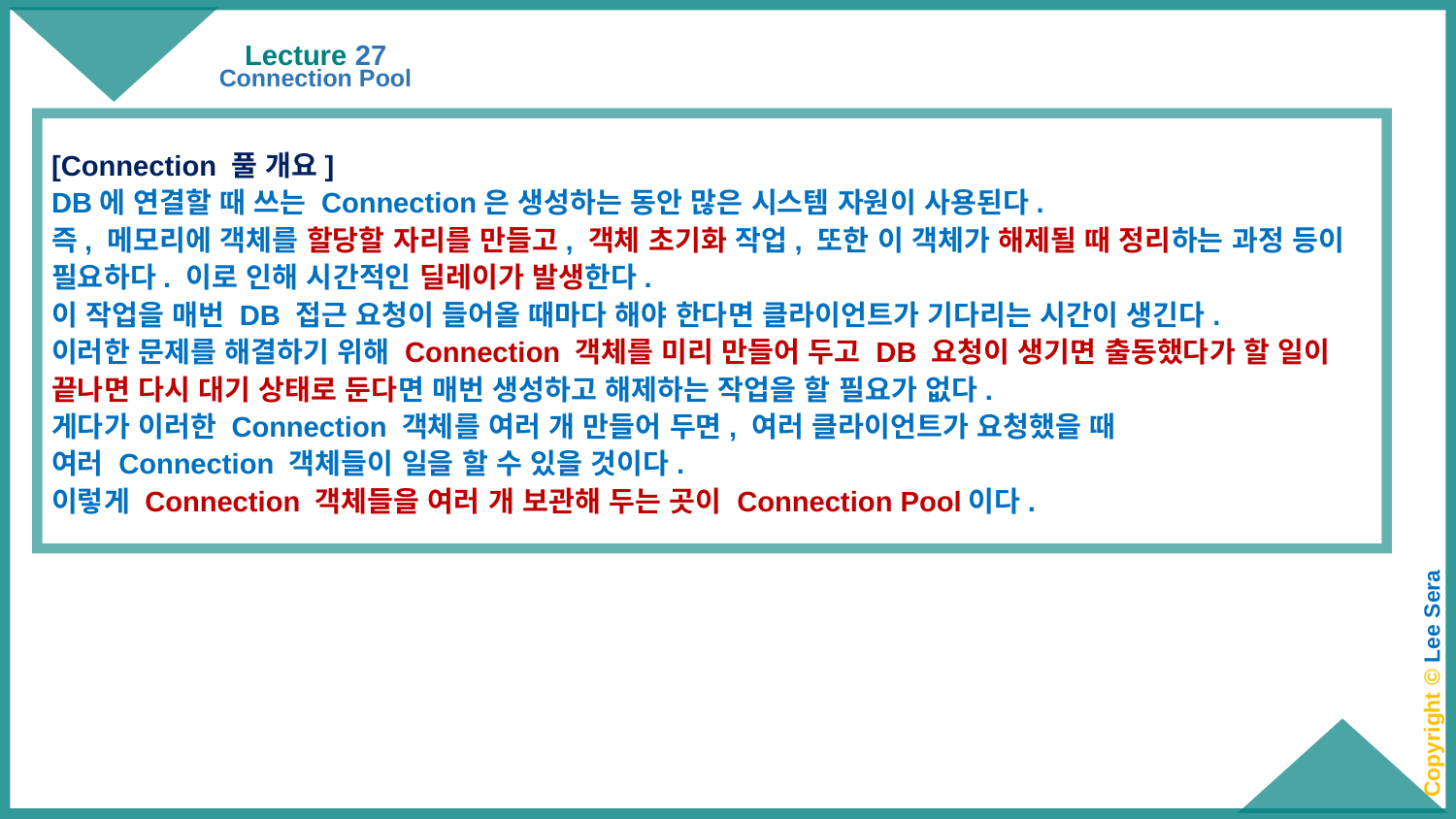

# Lecture 27
Connection Pool
[Connection 풀 개요]
DB에 연결할 때 쓰는 Connection은 생성하는 동안 많은 시스템 자원이 사용된다.
즉, 메모리에 객체를 할당할 자리를 만들고, 객체 초기화 작업, 또한 이 객체가 해제될 때 정리하는 과정 등이 필요하다. 이로 인해 시간적인 딜레이가 발생한다.
이 작업을 매번 DB 접근 요청이 들어올 때마다 해야 한다면 클라이언트가 기다리는 시간이 생긴다.
이러한 문제를 해결하기 위해 Connection 객체를 미리 만들어 두고 DB 요청이 생기면 출동했다가 할 일이 끝나면 다시 대기 상태로 둔다면 매번 생성하고 해제하는 작업을 할 필요가 없다.
게다가 이러한 Connection 객체를 여러 개 만들어 두면, 여러 클라이언트가 요청했을 때
여러 Connection 객체들이 일을 할 수 있을 것이다.
이렇게 Connection 객체들을 여러 개 보관해 두는 곳이 Connection Pool이다.
Copyright © Lee Sera